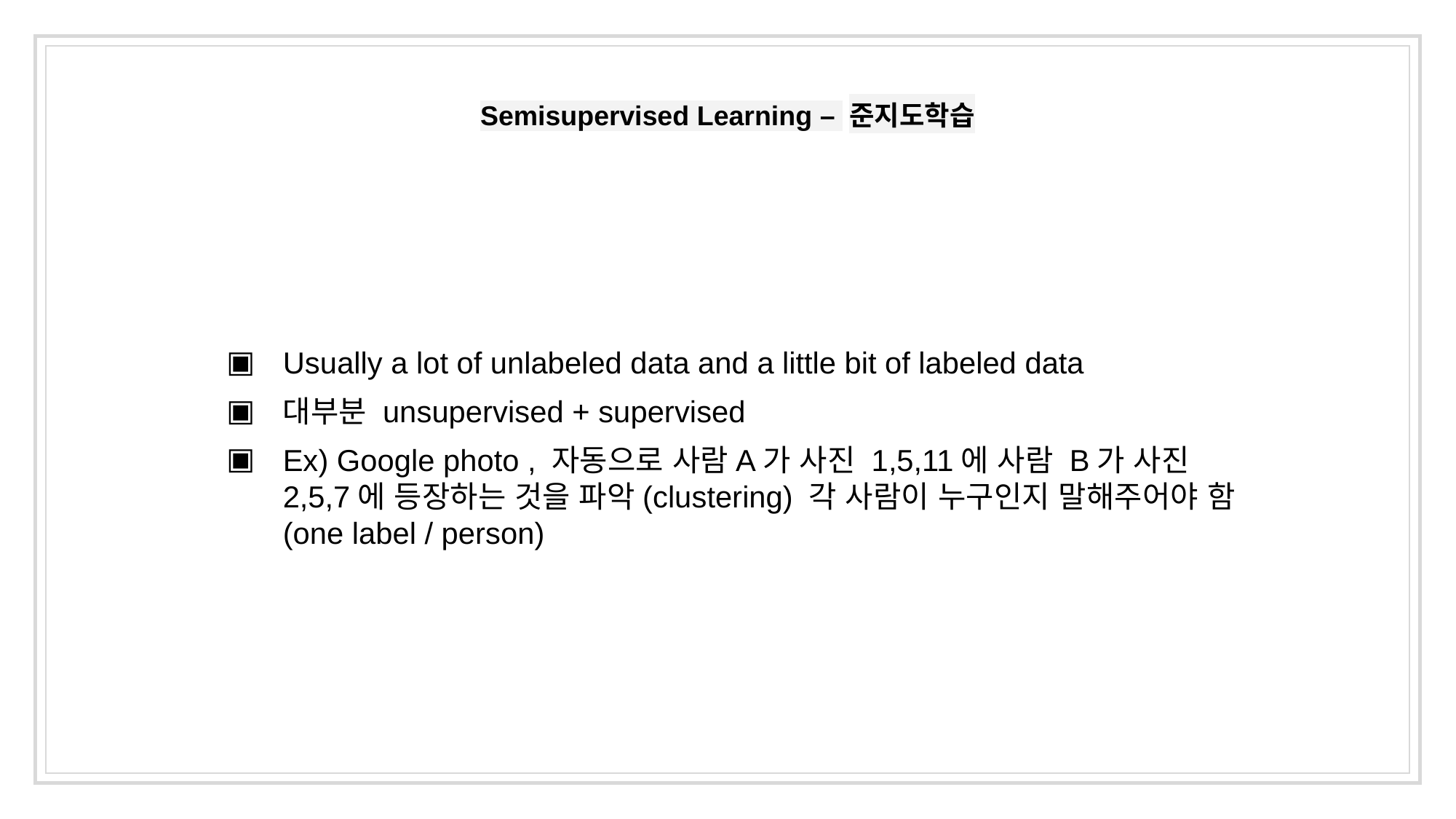

# Semisupervised Learning – 준지도학습
Usually a lot of unlabeled data and a little bit of labeled data
대부분 unsupervised + supervised
Ex) Google photo , 자동으로 사람A가 사진 1,5,11에 사람 B가 사진 2,5,7에 등장하는 것을 파악(clustering) 각 사람이 누구인지 말해주어야 함(one label / person)